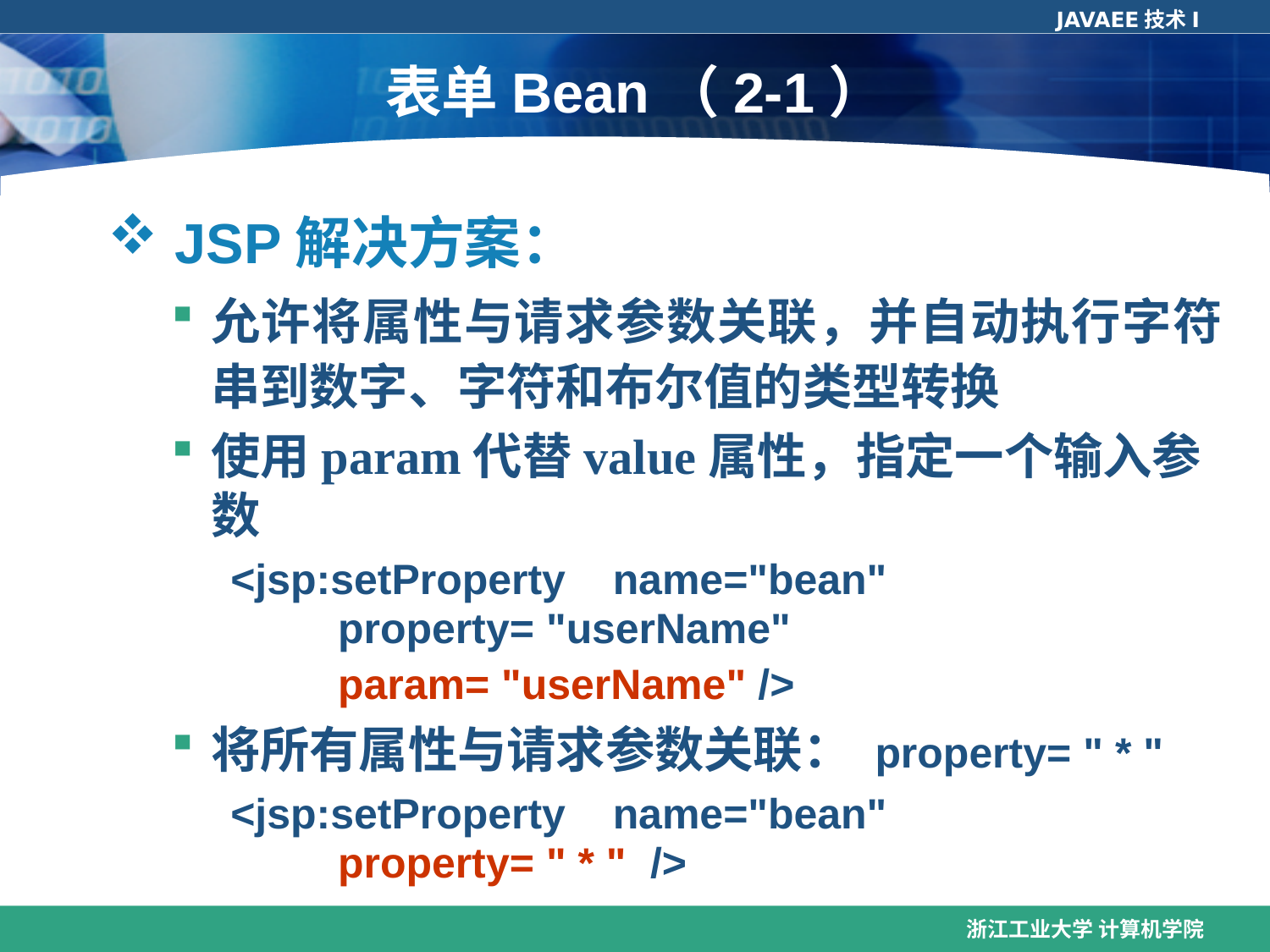

表单Bean（2-1）
 JSP解决方案：
允许将属性与请求参数关联，并自动执行字符串到数字、字符和布尔值的类型转换
使用param代替value属性，指定一个输入参数
     <jsp:setProperty    name="bean"
       	property= "userName"
       	param= "userName" />
将所有属性与请求参数关联： property= " * "
     <jsp:setProperty    name="bean"
       	property= " * "  />